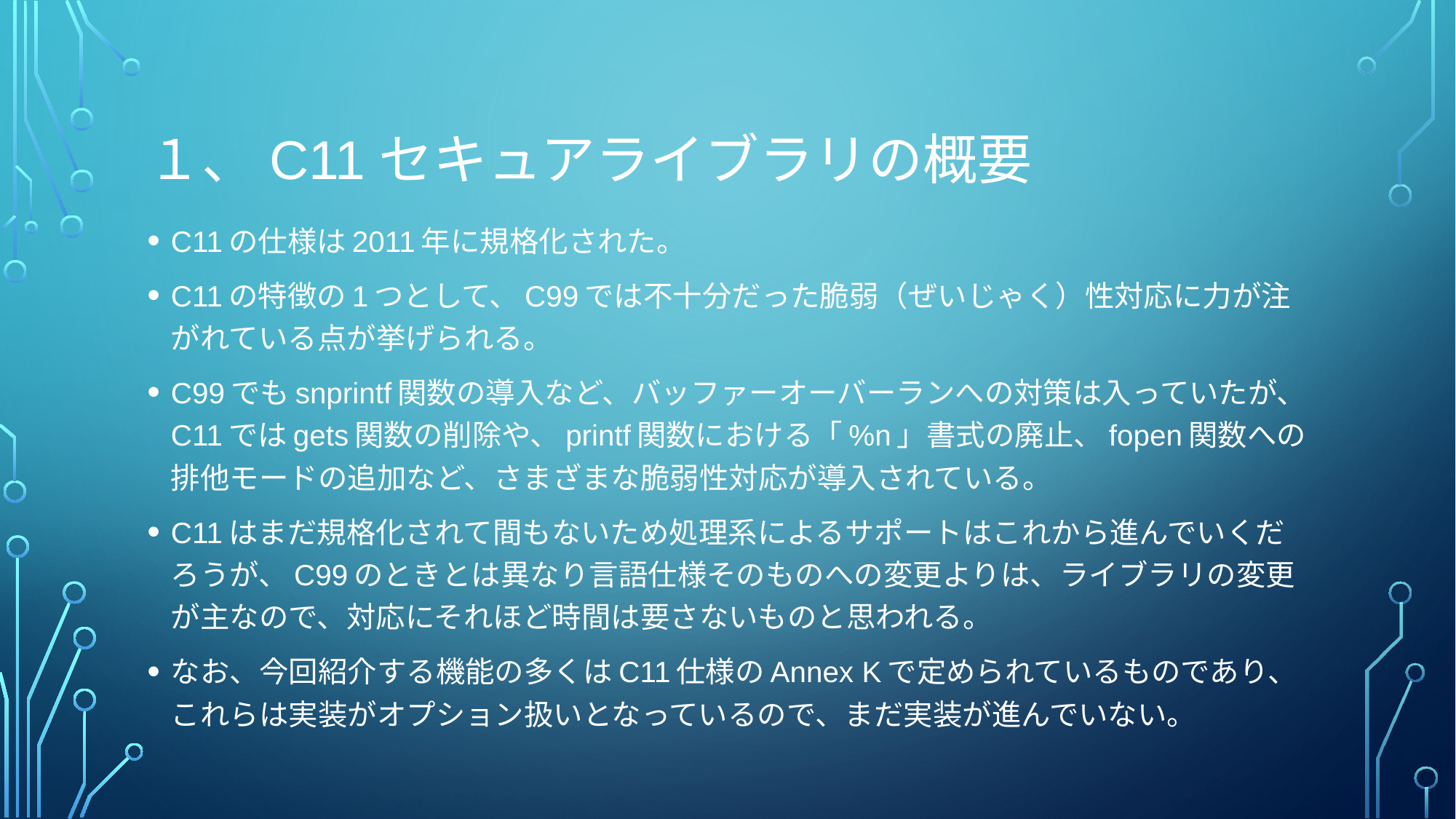

# １、C11セキュアライブラリの概要
C11の仕様は2011年に規格化された。
C11の特徴の1つとして、C99では不十分だった脆弱（ぜいじゃく）性対応に力が注がれている点が挙げられる。
C99でもsnprintf関数の導入など、バッファーオーバーランへの対策は入っていたが、C11ではgets関数の削除や、printf関数における「%n」書式の廃止、fopen関数への排他モードの追加など、さまざまな脆弱性対応が導入されている。
C11はまだ規格化されて間もないため処理系によるサポートはこれから進んでいくだろうが、C99のときとは異なり言語仕様そのものへの変更よりは、ライブラリの変更が主なので、対応にそれほど時間は要さないものと思われる。
なお、今回紹介する機能の多くはC11仕様のAnnex Kで定められているものであり、これらは実装がオプション扱いとなっているので、まだ実装が進んでいない。